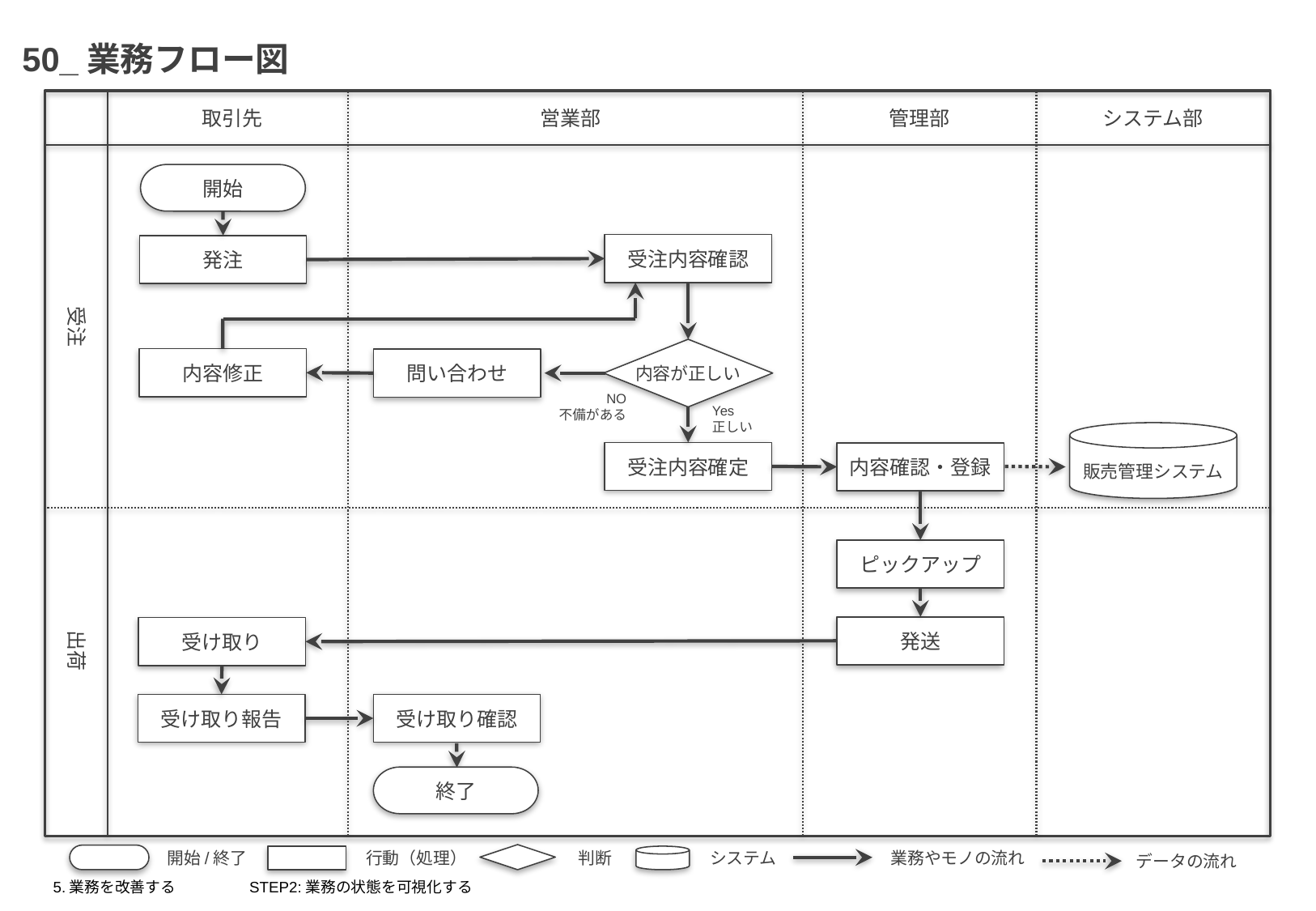

50_業務フロー図

取引先
営業部
管理部
システム部

開始

受注内容確認
発注
受注

内容修正
問い合わせ
内容が正しい
NO
不備がある
Yes
正しい

販売管理システム

内容確認・登録
受注内容確定

ピックアップ

発送

受け取り
出荷

受け取り報告
受け取り確認

終了
開始/終了
行動（処理）
判断
システム
業務やモノの流れ
データの流れ

5.業務を改善する
STEP2:業務の状態を可視化する